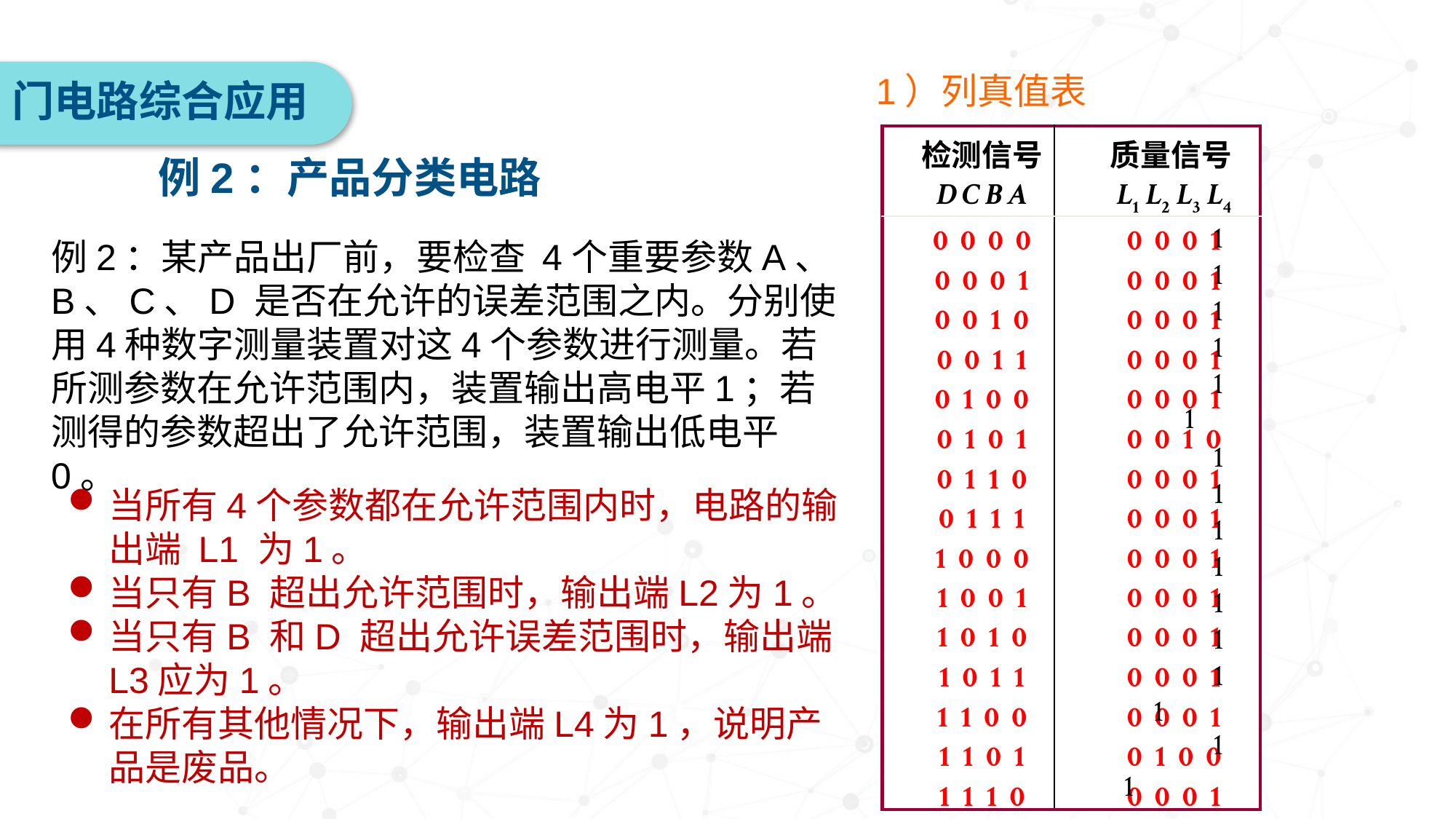

1）列真值表
门电路综合应用
| 检测信号 D C B A | 质量信号 L1 L2 L3 L4 |
| --- | --- |
| 0 0 0 0 0 0 0 1 0 0 1 0 0 0 1 1 0 1 0 0 0 1 0 1 0 1 1 0 0 1 1 1 1 0 0 0 1 0 0 1 1 0 1 0 1 0 1 1 1 1 0 0 1 1 0 1 1 1 1 0 1 1 1 1 | 0 0 0 1 0 0 0 1 0 0 0 1 0 0 0 1 0 0 0 1 0 0 1 0 0 0 0 1 0 0 0 1 0 0 0 1 0 0 0 1 0 0 0 1 0 0 0 1 0 0 0 1 0 1 0 0 0 0 0 1 1 0 0 0 |
例2：产品分类电路

1
1
1
1
1

例2：某产品出厂前，要检查 4个重要参数A、B、C、D 是否在允许的误差范围之内。分别使用4种数字测量装置对这4个参数进行测量。若所测参数在允许范围内，装置输出高电平1；若测得的参数超出了允许范围，装置输出低电平0。
1
1
1
1
1
1
1
1
当所有4个参数都在允许范围内时，电路的输出端 L1 为1。
当只有B 超出允许范围时，输出端L2为1。
当只有B 和D 超出允许误差范围时，输出端L3应为1。
在所有其他情况下，输出端L4为1，说明产品是废品。
1
1
1
35